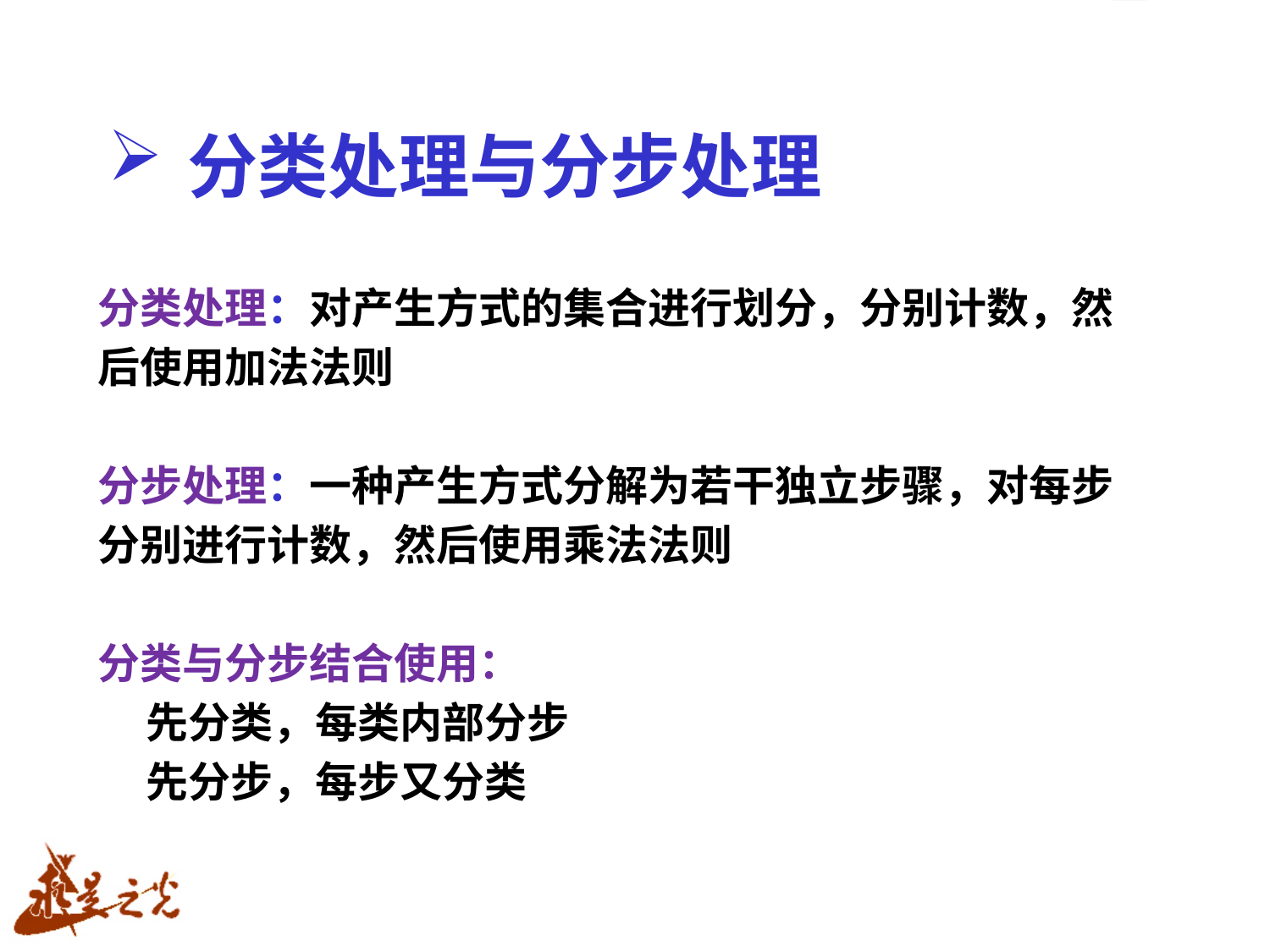

# 分类处理与分步处理
分类处理：对产生方式的集合进行划分，分别计数，然
后使用加法法则

分步处理：一种产生方式分解为若干独立步骤，对每步
分别进行计数，然后使用乘法法则

分类与分步结合使用：
    先分类，每类内部分步
    先分步，每步又分类

6